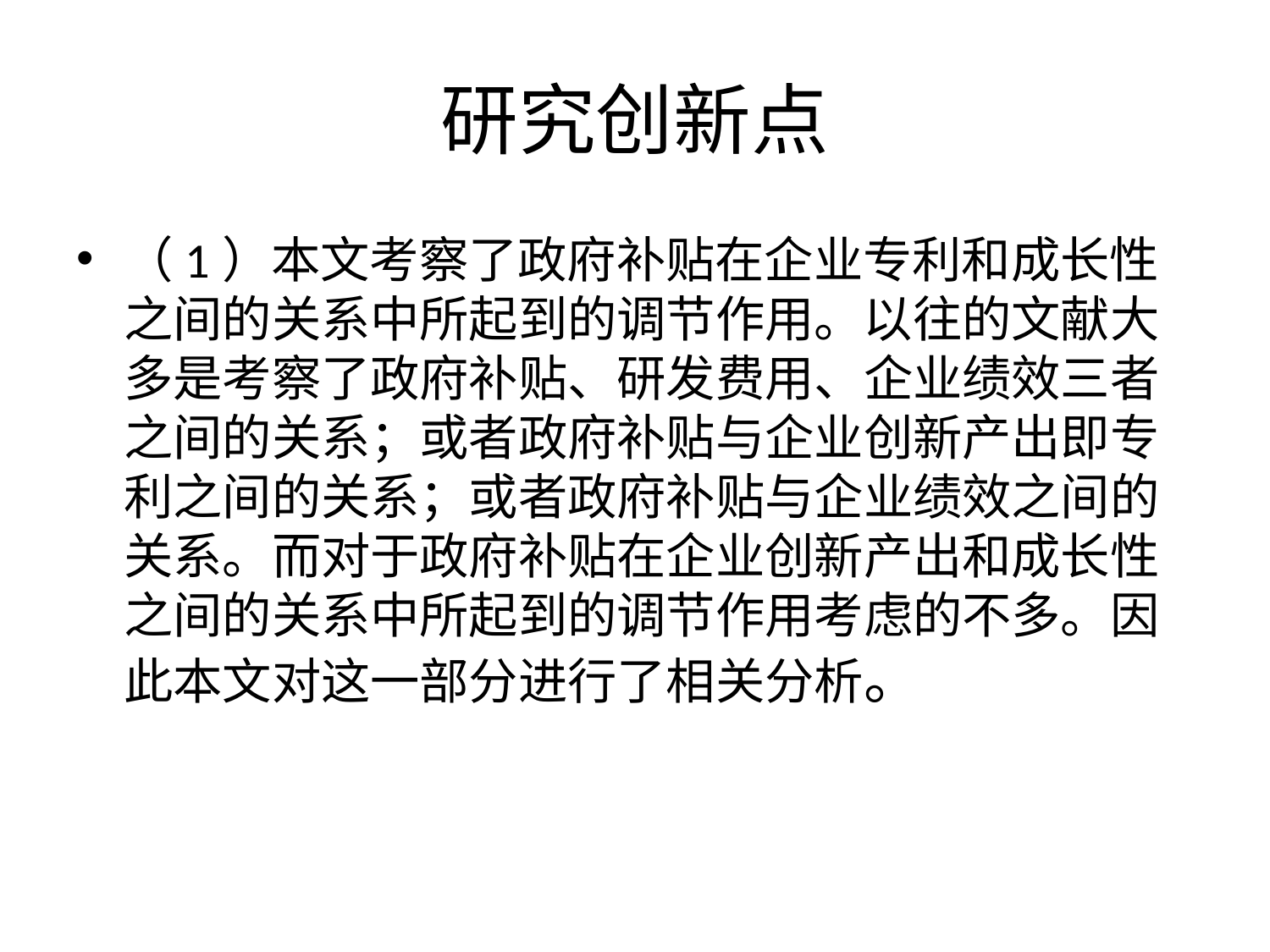

# 研究创新点
（1）本文考察了政府补贴在企业专利和成长性之间的关系中所起到的调节作用。以往的文献大多是考察了政府补贴、研发费用、企业绩效三者之间的关系；或者政府补贴与企业创新产出即专利之间的关系；或者政府补贴与企业绩效之间的关系。而对于政府补贴在企业创新产出和成长性之间的关系中所起到的调节作用考虑的不多。因此本文对这一部分进行了相关分析。